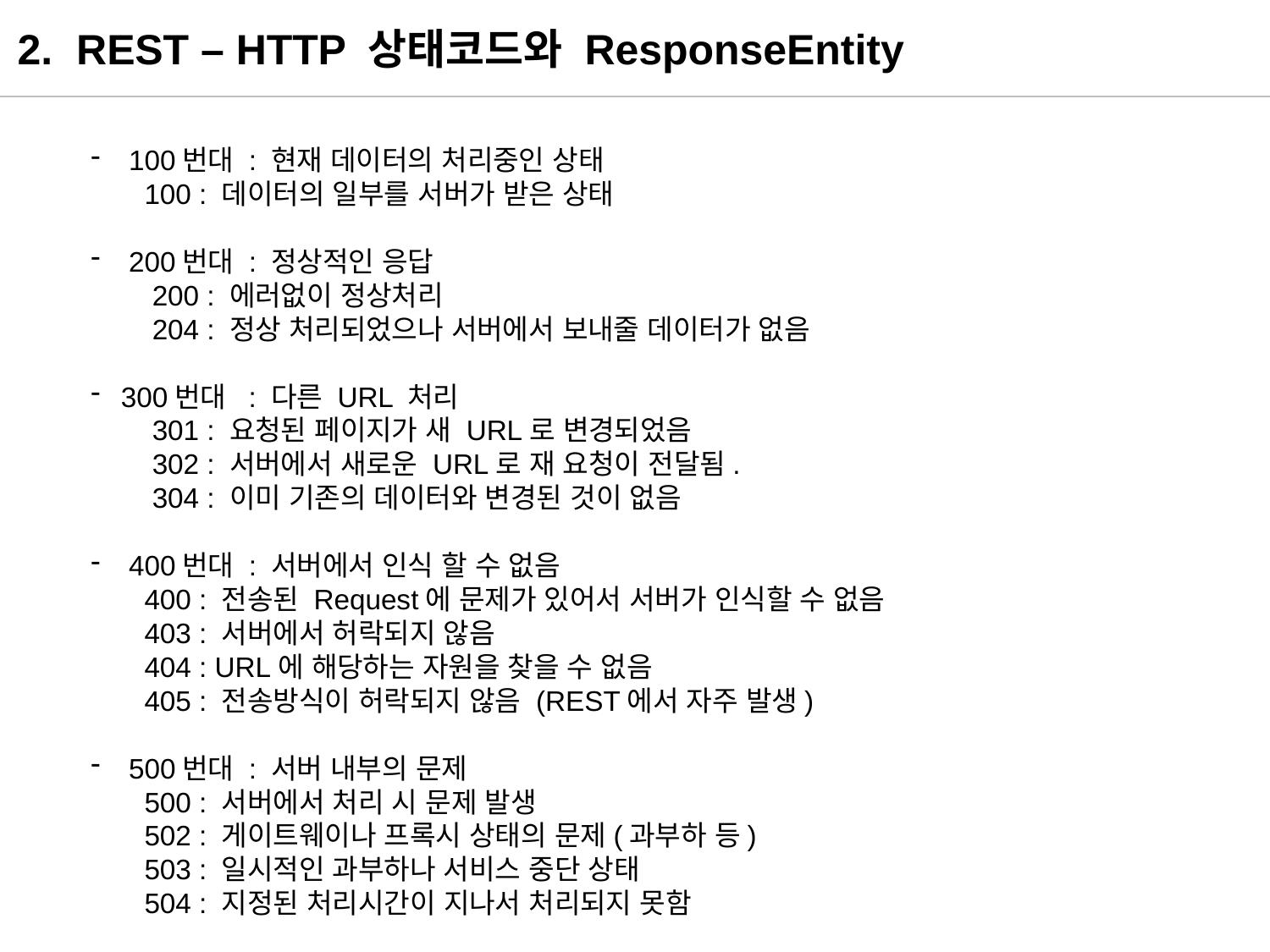

2.  REST – HTTP 상태코드와 ResponseEntity

 100번대 : 현재 데이터의 처리중인 상태
   100 : 데이터의 일부를 서버가 받은 상태

 200번대 : 정상적인 응답
    200 : 에러없이 정상처리
    204 : 정상 처리되었으나 서버에서 보내줄 데이터가 없음

300번대  : 다른 URL 처리
    301 : 요청된 페이지가 새 URL로 변경되었음
    302 : 서버에서 새로운 URL로 재 요청이 전달됨.
    304 : 이미 기존의 데이터와 변경된 것이 없음

 400번대 : 서버에서 인식 할 수 없음
   400 : 전송된 Request에 문제가 있어서 서버가 인식할 수 없음
   403 : 서버에서 허락되지 않음
   404 : URL에 해당하는 자원을 찾을 수 없음
   405 : 전송방식이 허락되지 않음 (REST에서 자주 발생)

 500번대 : 서버 내부의 문제
   500 : 서버에서 처리 시 문제 발생
   502 : 게이트웨이나 프록시 상태의 문제(과부하 등)
   503 : 일시적인 과부하나 서비스 중단 상태
   504 : 지정된 처리시간이 지나서 처리되지 못함